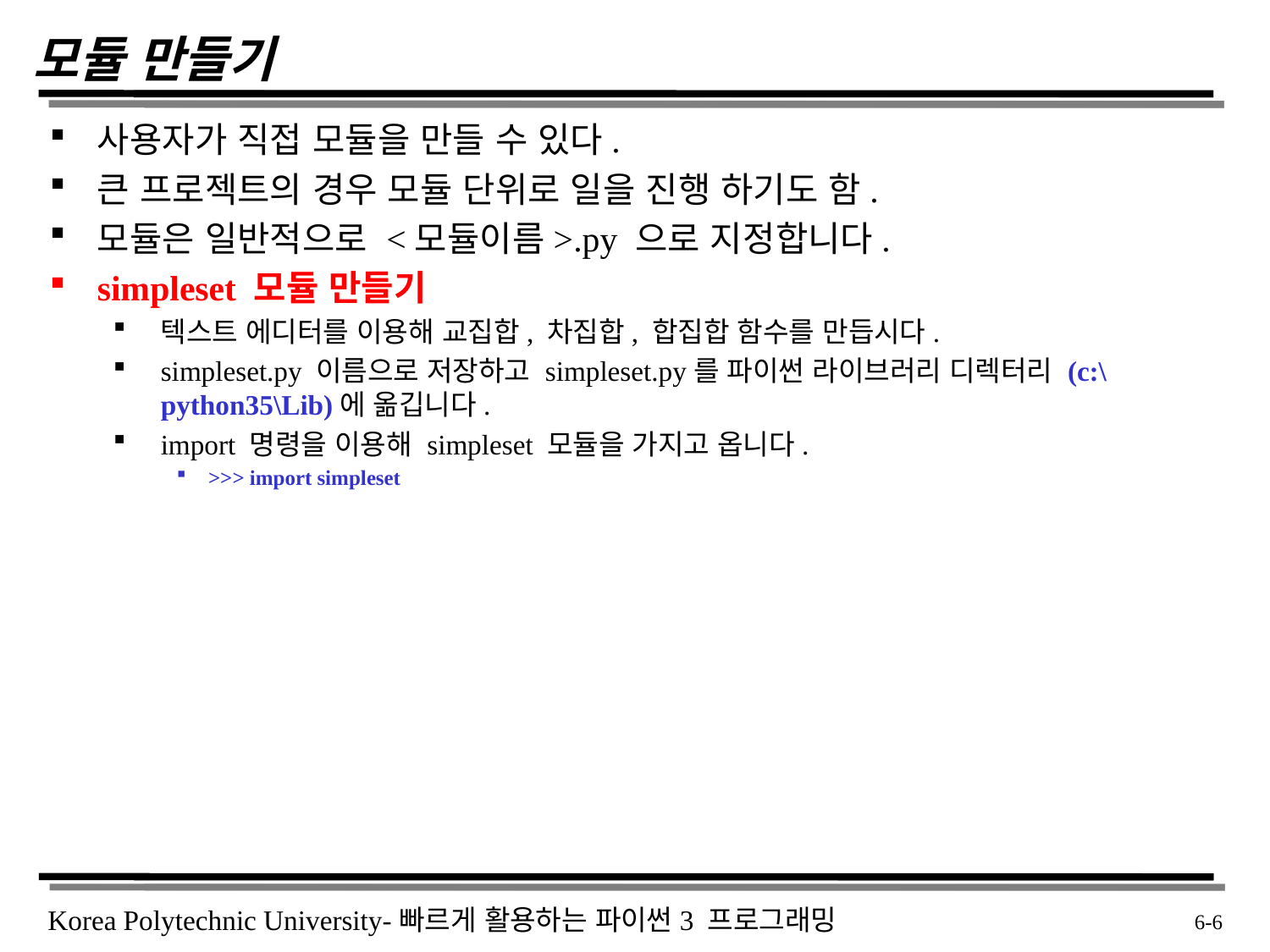

# 모듈 만들기
사용자가 직접 모듈을 만들 수 있다.
큰 프로젝트의 경우 모듈 단위로 일을 진행 하기도 함.
모듈은 일반적으로 <모듈이름>.py 으로 지정합니다.
simpleset 모듈 만들기
텍스트 에디터를 이용해 교집합, 차집합, 합집합 함수를 만듭시다.
simpleset.py 이름으로 저장하고 simpleset.py를 파이썬 라이브러리 디렉터리 (c:\python35\Lib)에 옮깁니다.
import 명령을 이용해 simpleset 모듈을 가지고 옵니다.
>>> import simpleset

 6-6